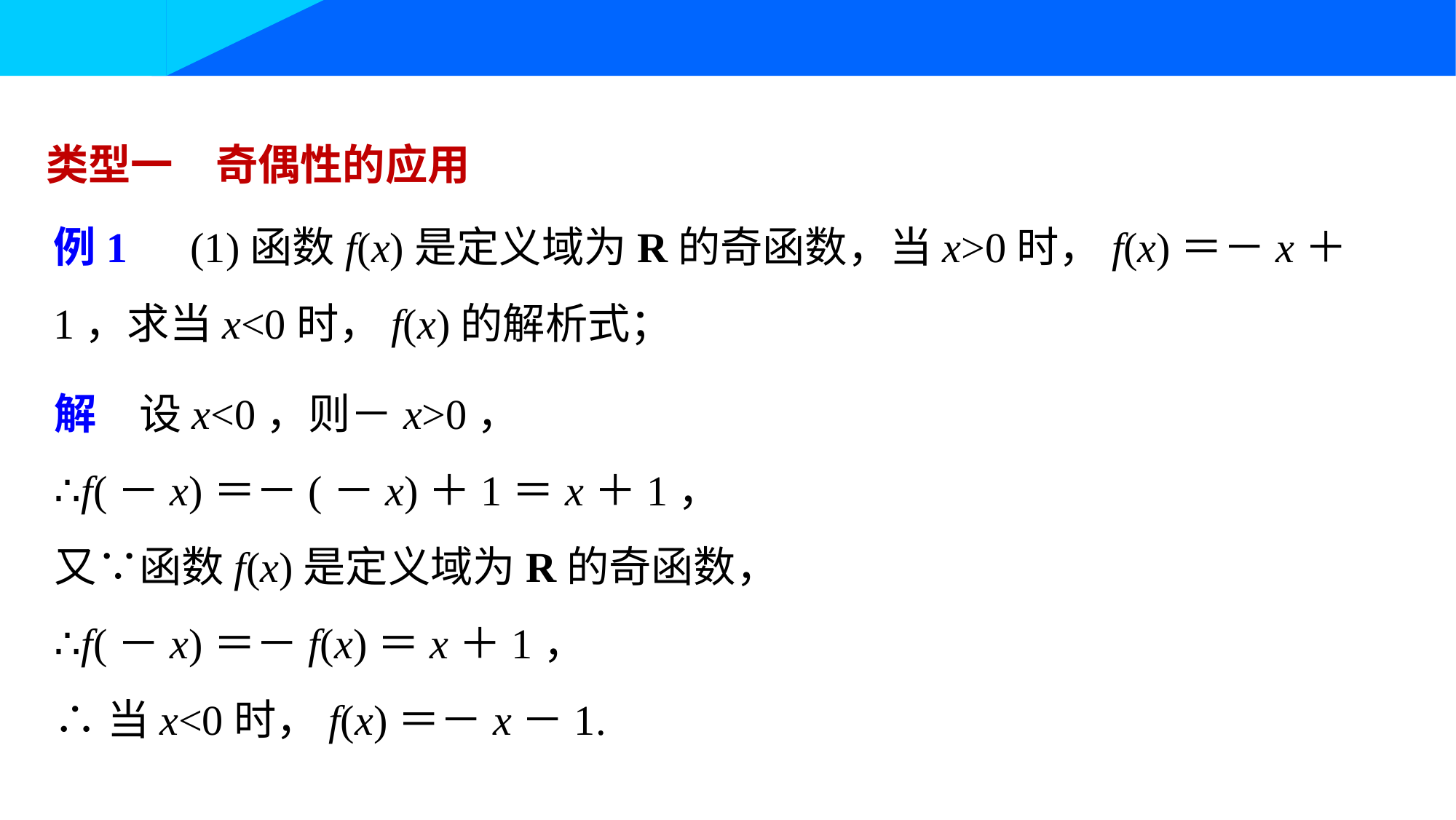

类型一　奇偶性的应用
例1　(1)函数f(x)是定义域为R的奇函数，当x>0时，f(x)＝－x＋1，求当x<0时，f(x)的解析式；
解　设x<0，则－x>0，
∴f(－x)＝－(－x)＋1＝x＋1，
又∵函数f(x)是定义域为R的奇函数，
∴f(－x)＝－f(x)＝x＋1，
∴当x<0时，f(x)＝－x－1.